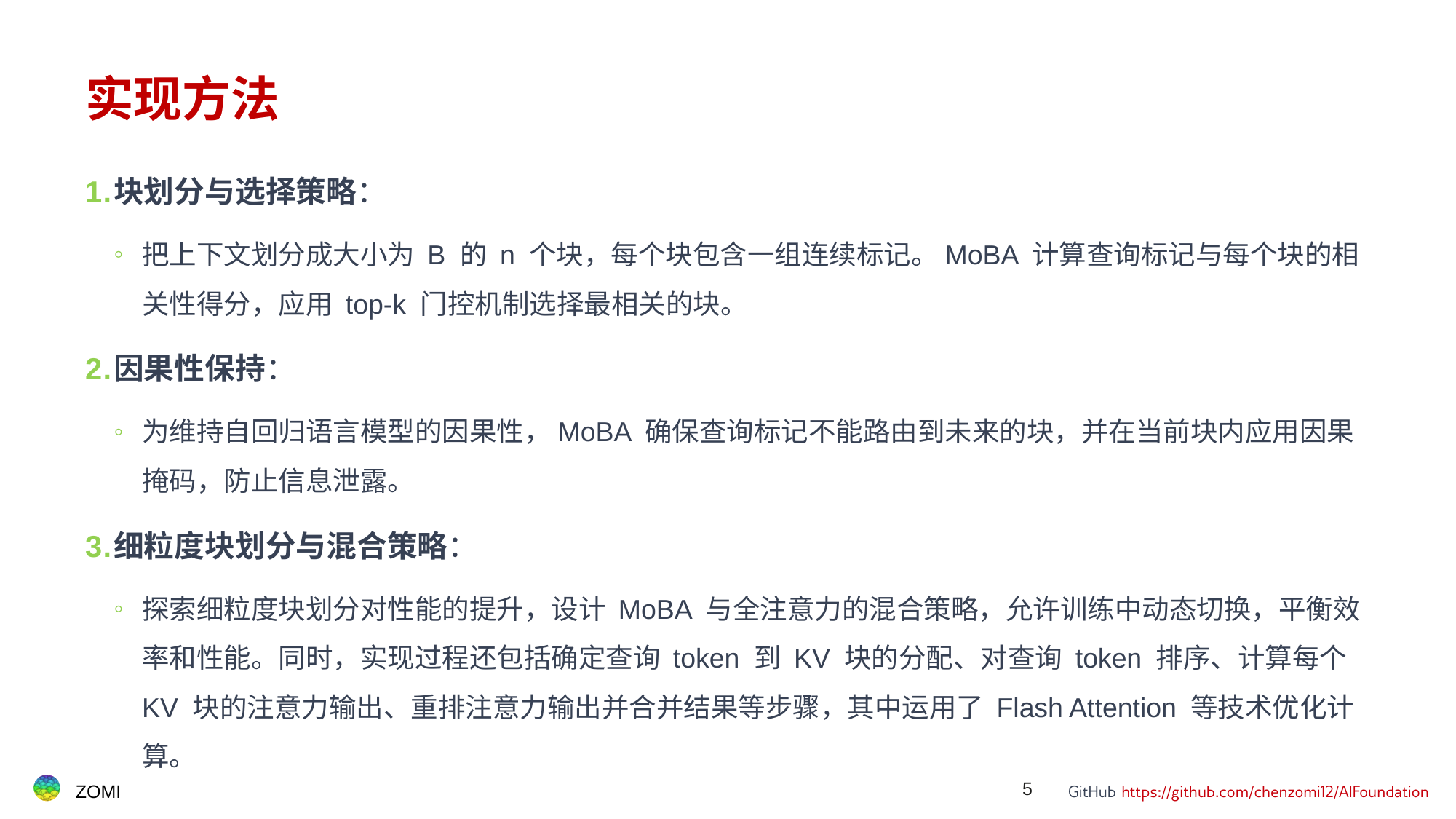

# 实现方法
块划分与选择策略：
把上下文划分成大小为 B 的 n 个块，每个块包含一组连续标记。MoBA 计算查询标记与每个块的相关性得分，应用 top-k 门控机制选择最相关的块。
因果性保持：
为维持自回归语言模型的因果性，MoBA 确保查询标记不能路由到未来的块，并在当前块内应用因果掩码，防止信息泄露。
细粒度块划分与混合策略：
探索细粒度块划分对性能的提升，设计 MoBA 与全注意力的混合策略，允许训练中动态切换，平衡效率和性能。同时，实现过程还包括确定查询 token 到 KV 块的分配、对查询 token 排序、计算每个 KV 块的注意力输出、重排注意力输出并合并结果等步骤，其中运用了 Flash Attention 等技术优化计算。